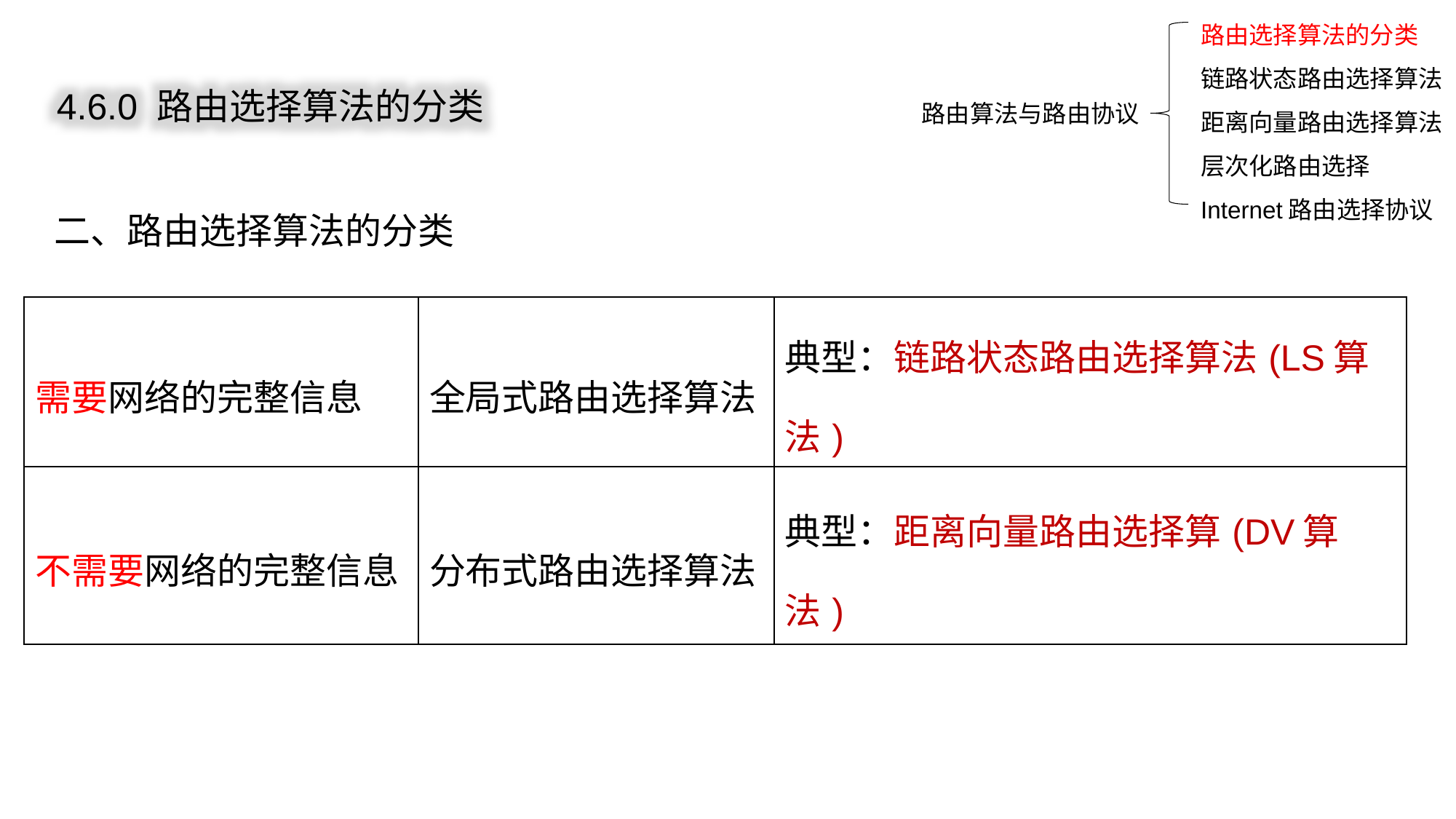

路由选择算法的分类
链路状态路由选择算法
距离向量路由选择算法
层次化路由选择
Internet路由选择协议

4.6.0 路由选择算法的分类
路由算法与路由协议
二、路由选择算法的分类
| 需要网络的完整信息 | 全局式路由选择算法 | 典型：链路状态路由选择算法(LS算法) |
| --- | --- | --- |
| 不需要网络的完整信息 | 分布式路由选择算法 | 典型：距离向量路由选择算(DV算法) |